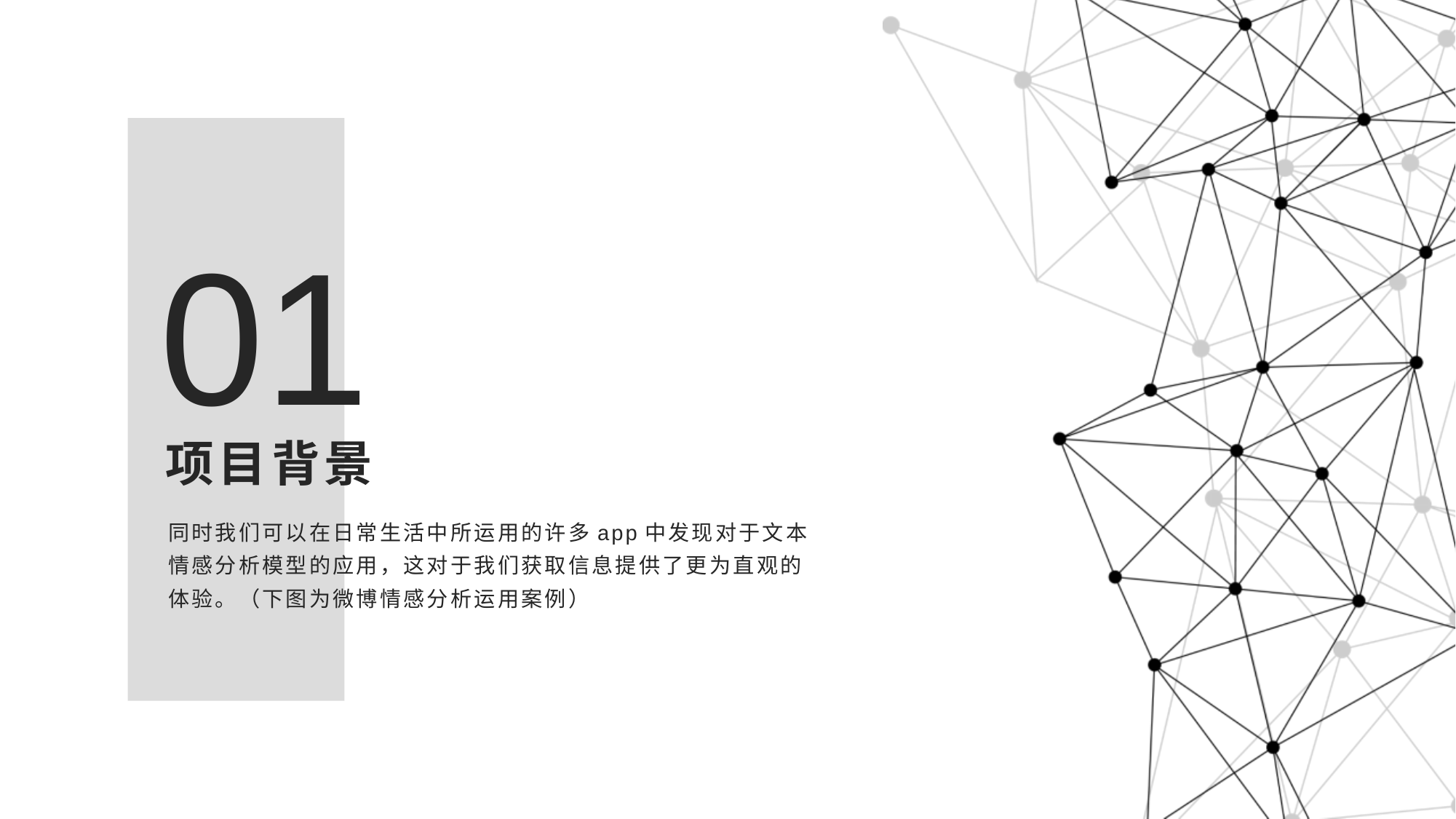

01
# 项目背景
同时我们可以在日常生活中所运用的许多app中发现对于文本情感分析模型的应用，这对于我们获取信息提供了更为直观的体验。（下图为微博情感分析运用案例）